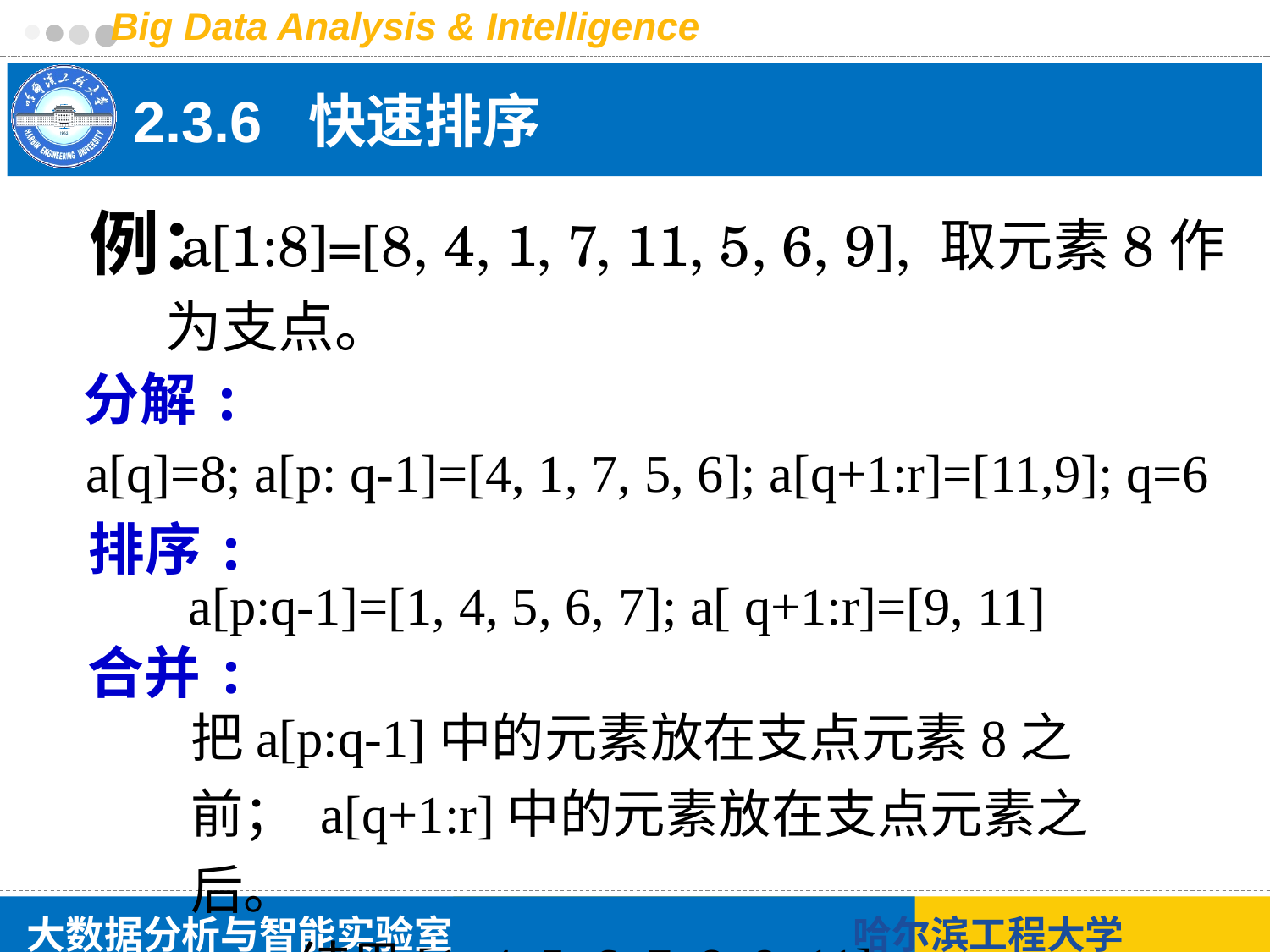

# 2.3.6  快速排序
例：
 a[1:8]=[8, 4, 1, 7, 11, 5, 6, 9], 取元素8作为支点。
分解:
a[q]=8; a[p: q-1]=[4, 1, 7, 5, 6]; a[q+1:r]=[11,9]; q=6
排序:
a[p:q-1]=[1, 4, 5, 6, 7]; a[ q+1:r]=[9, 11]
合并:
把a[p:q-1]中的元素放在支点元素8之前； a[q+1:r]中的元素放在支点元素之后。
        结果[1, 4, 5, 6, 7, 8, 9, 11]